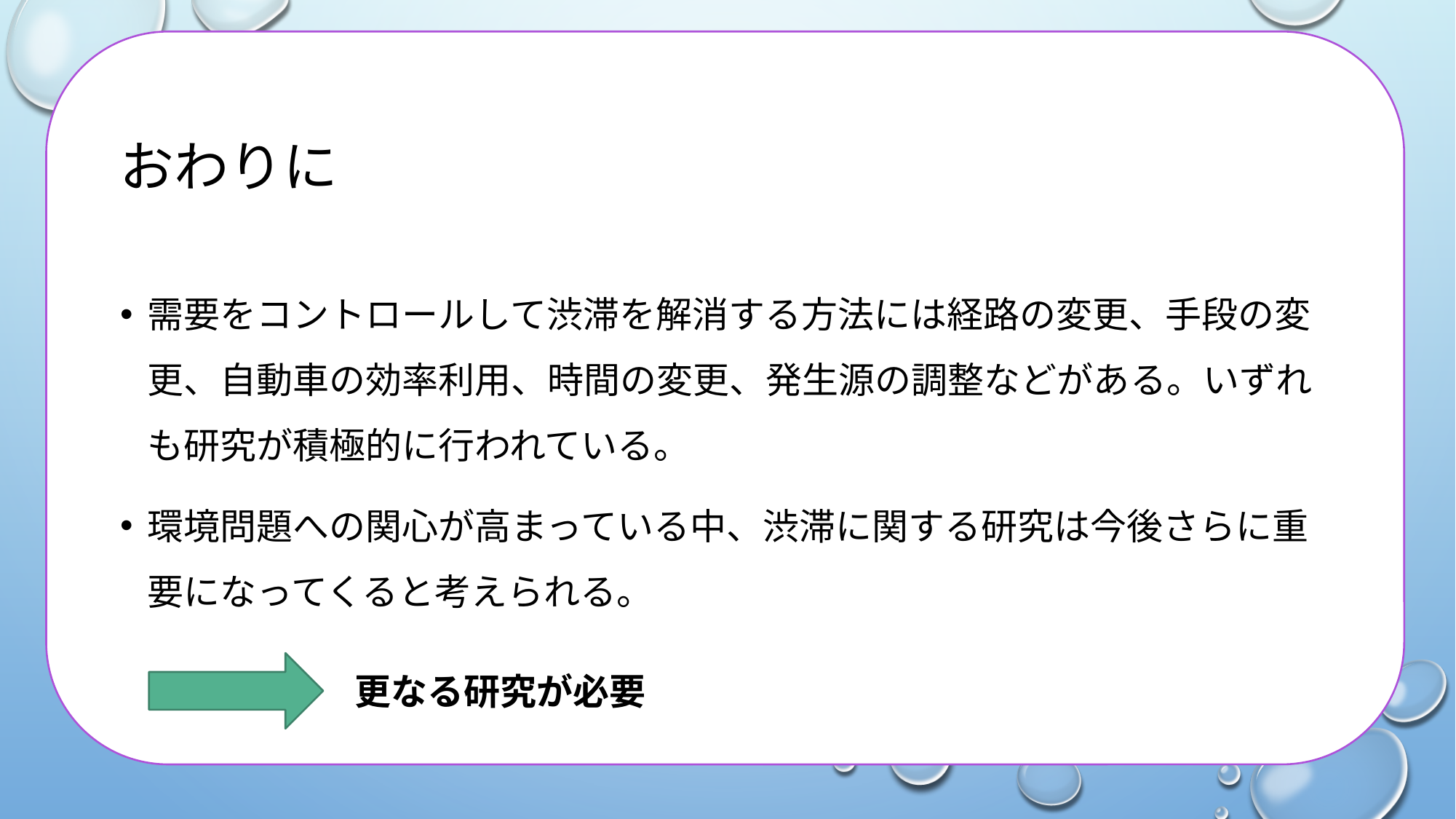

# おわりに
需要をコントロールして渋滞を解消する方法には経路の変更、手段の変更、自動車の効率利用、時間の変更、発生源の調整などがある。いずれも研究が積極的に行われている。
環境問題への関心が高まっている中、渋滞に関する研究は今後さらに重要になってくると考えられる。

更なる研究が必要